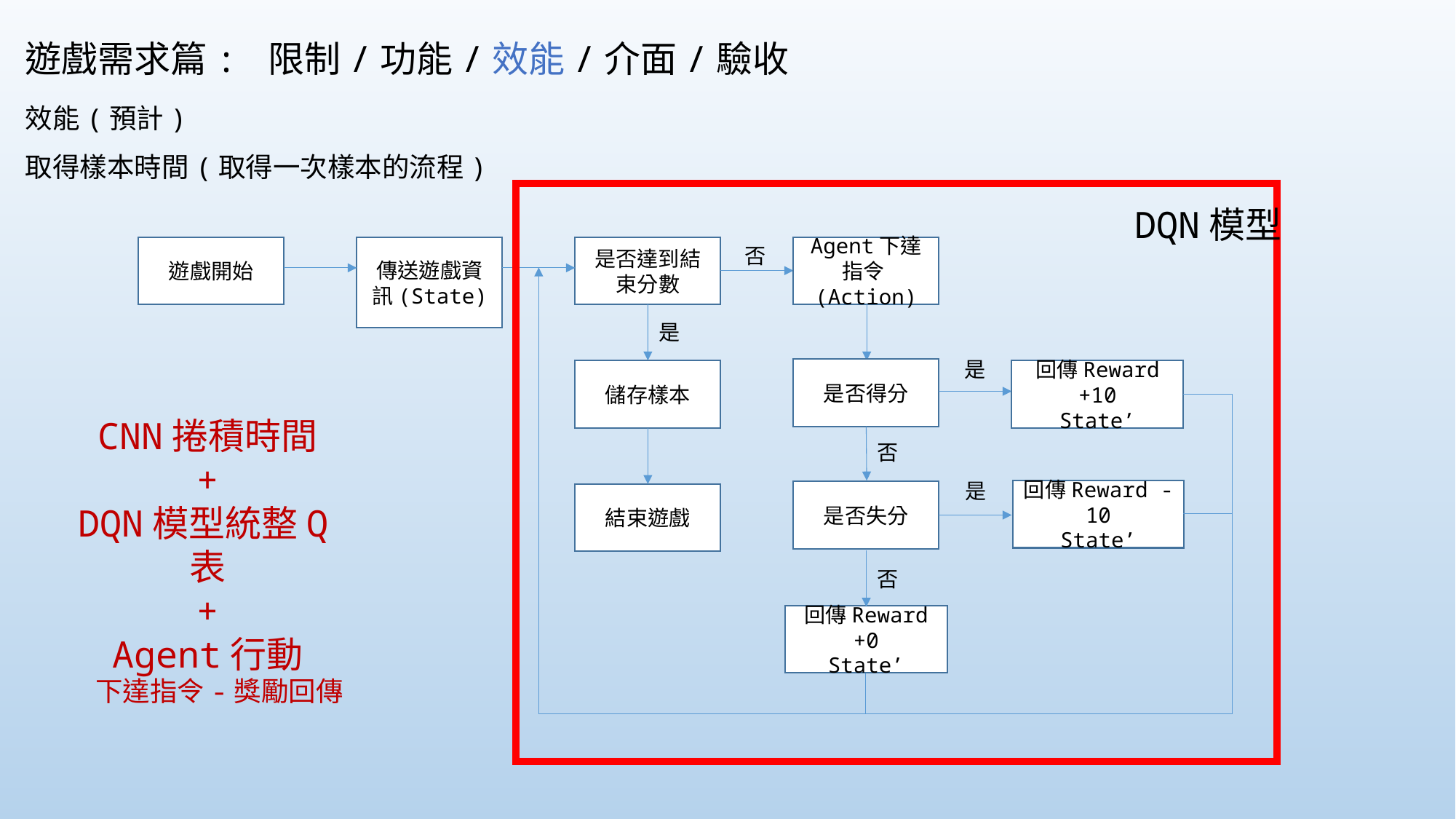

遊戲需求篇: 限制/功能/效能/介面/驗收
效能(預計)
取得樣本時間(取得一次樣本的流程)
DQN模型

傳送遊戲資訊(State)
遊戲開始
是否達到結束分數
否
Agent下達指令(Action)
是
是
是否得分
儲存樣本
回傳Reward +10
State’
否
是
回傳Reward -10
State’
是否失分
結束遊戲
否
回傳Reward +0
State’
CNN捲積時間
+
DQN模型統整Q表
+
Agent行動
下達指令-獎勵回傳